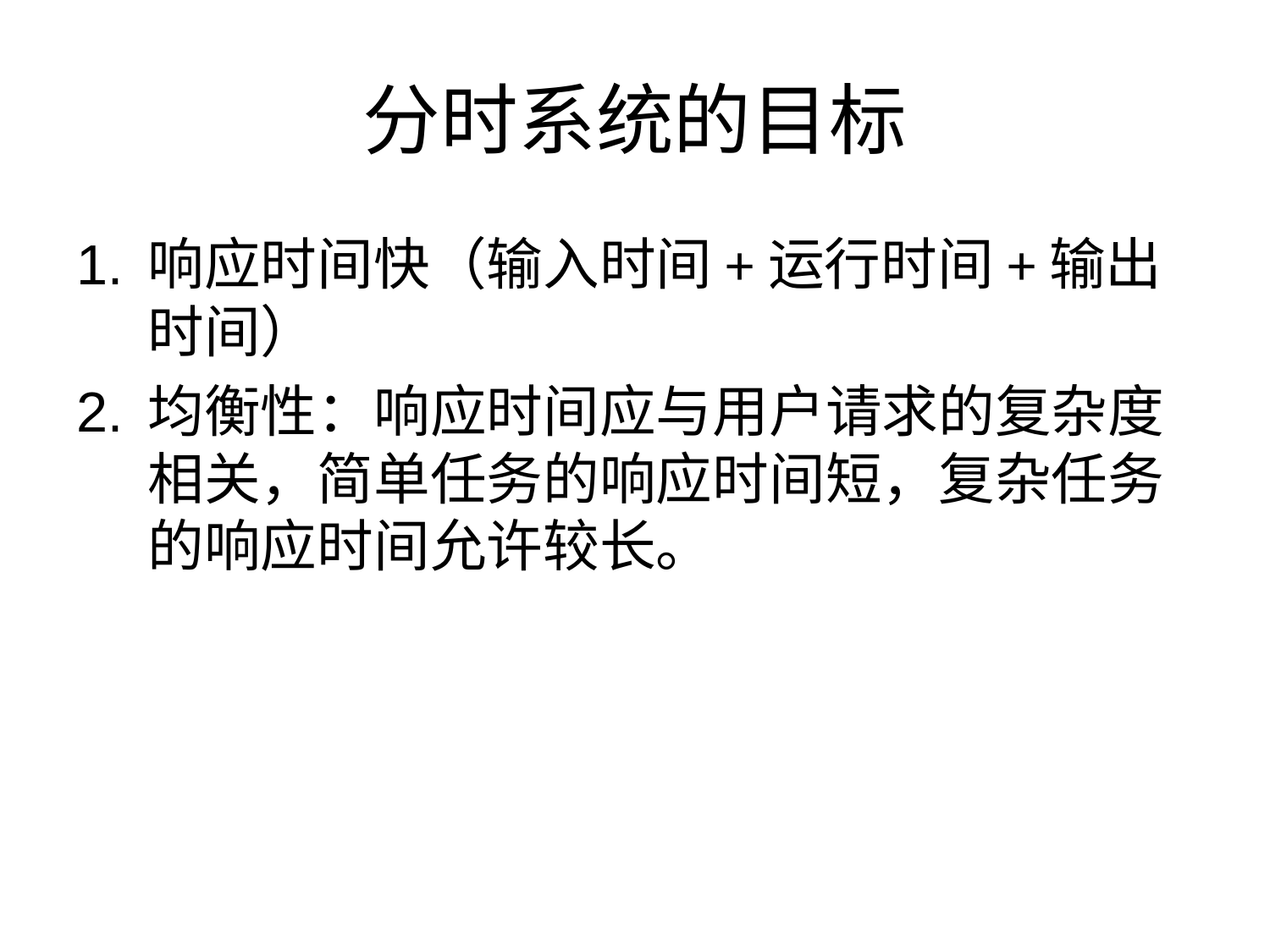

# 分时系统的目标
响应时间快（输入时间+运行时间+输出时间）
均衡性：响应时间应与用户请求的复杂度相关，简单任务的响应时间短，复杂任务的响应时间允许较长。